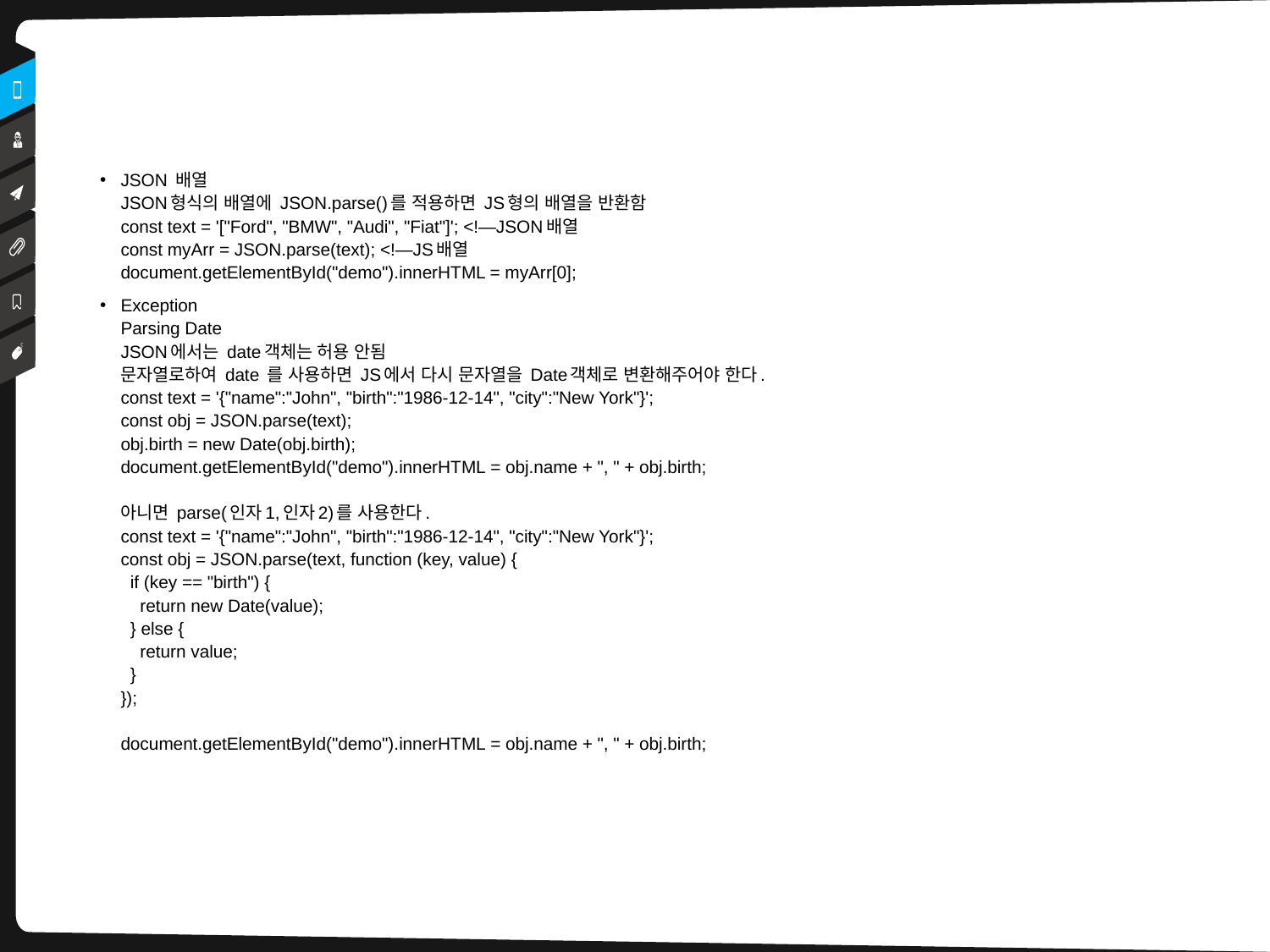

JSON 배열
JSON형식의 배열에 JSON.parse()를 적용하면 JS형의 배열을 반환함
const text = '["Ford", "BMW", "Audi", "Fiat"]'; <!—JSON배열
const myArr = JSON.parse(text); <!—JS배열
document.getElementById("demo").innerHTML = myArr[0];
Exception
Parsing Date
JSON에서는 date객체는 허용 안됨
문자열로하여 date 를 사용하면 JS에서 다시 문자열을 Date객체로 변환해주어야 한다.
const text = '{"name":"John", "birth":"1986-12-14", "city":"New York"}';
const obj = JSON.parse(text);
obj.birth = new Date(obj.birth);
document.getElementById("demo").innerHTML = obj.name + ", " + obj.birth;
아니면 parse(인자1,인자2)를 사용한다.
const text = '{"name":"John", "birth":"1986-12-14", "city":"New York"}';
const obj = JSON.parse(text, function (key, value) {
  if (key == "birth") {
    return new Date(value);
  } else {
    return value;
  }
});
document.getElementById("demo").innerHTML = obj.name + ", " + obj.birth;